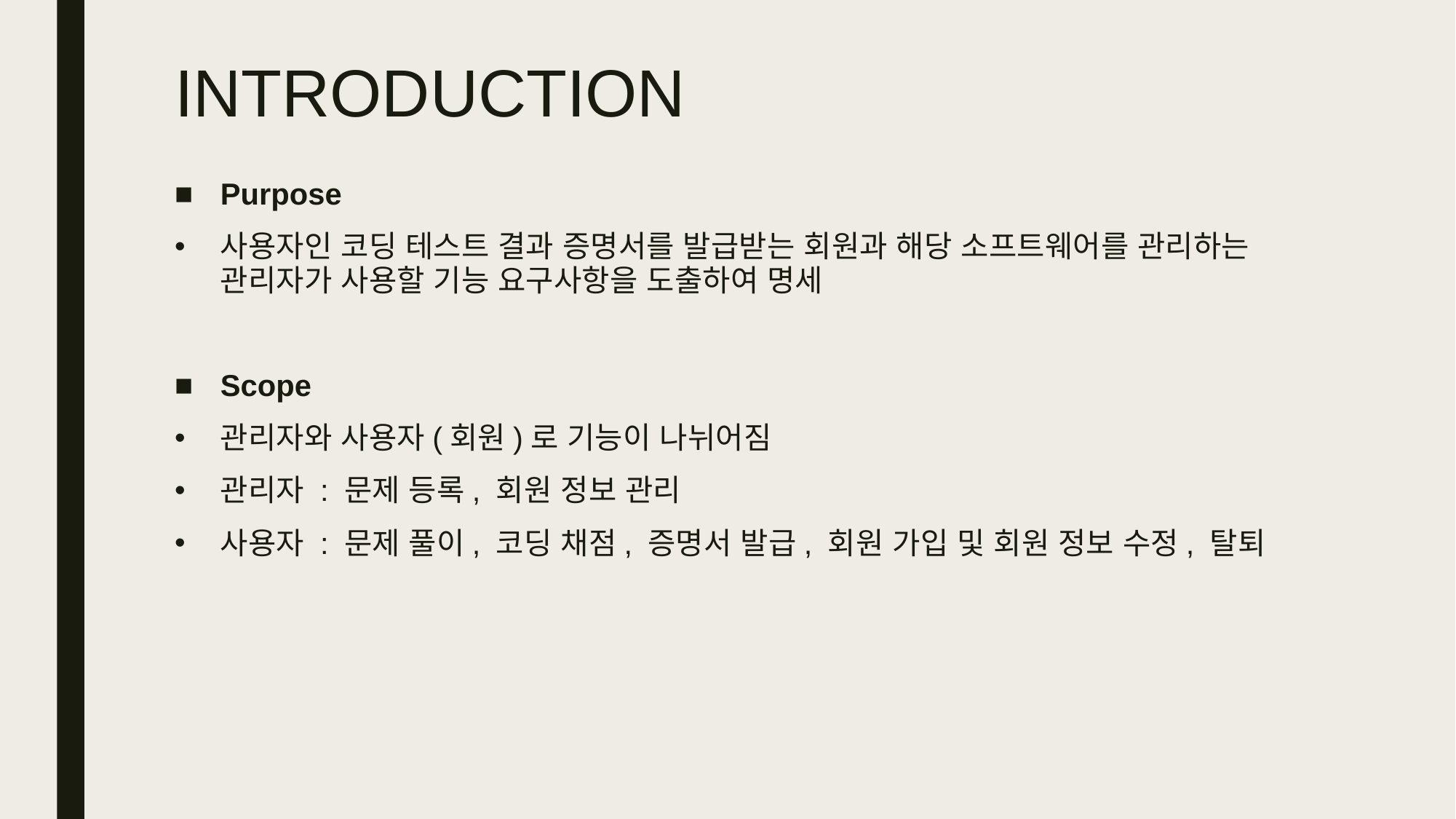

# INTRODUCTION
Purpose
사용자인 코딩 테스트 결과 증명서를 발급받는 회원과 해당 소프트웨어를 관리하는 관리자가 사용할 기능 요구사항을 도출하여 명세

Scope
관리자와 사용자(회원)로 기능이 나뉘어짐
관리자 : 문제 등록, 회원 정보 관리
사용자 : 문제 풀이, 코딩 채점, 증명서 발급, 회원 가입 및 회원 정보 수정, 탈퇴